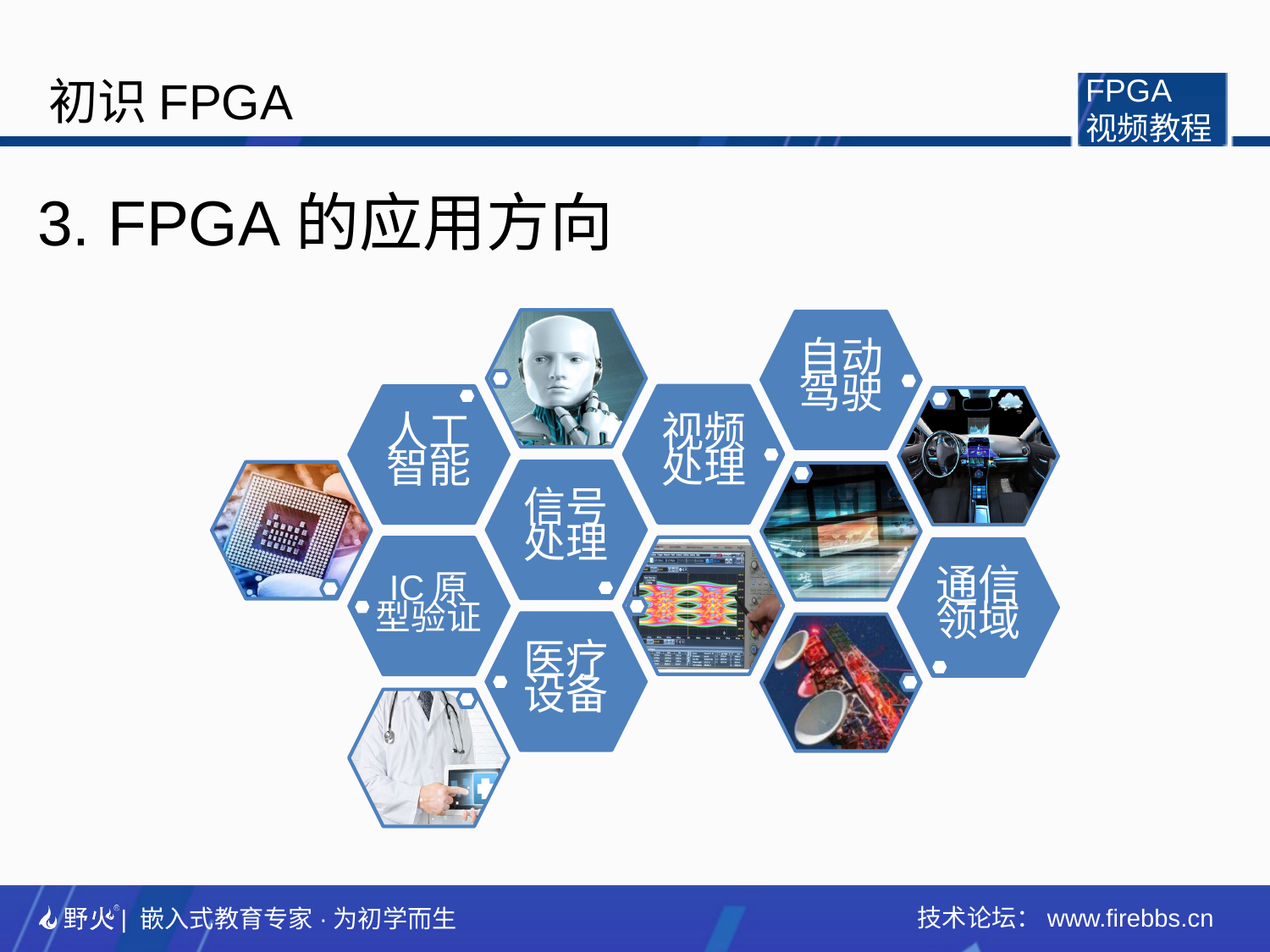

初识FPGA
FPGA
视频教程
3. FPGA的应用方向
IC原型验证
信号处理
人工智能
视频处理
自动驾驶
通信领域
医疗设备